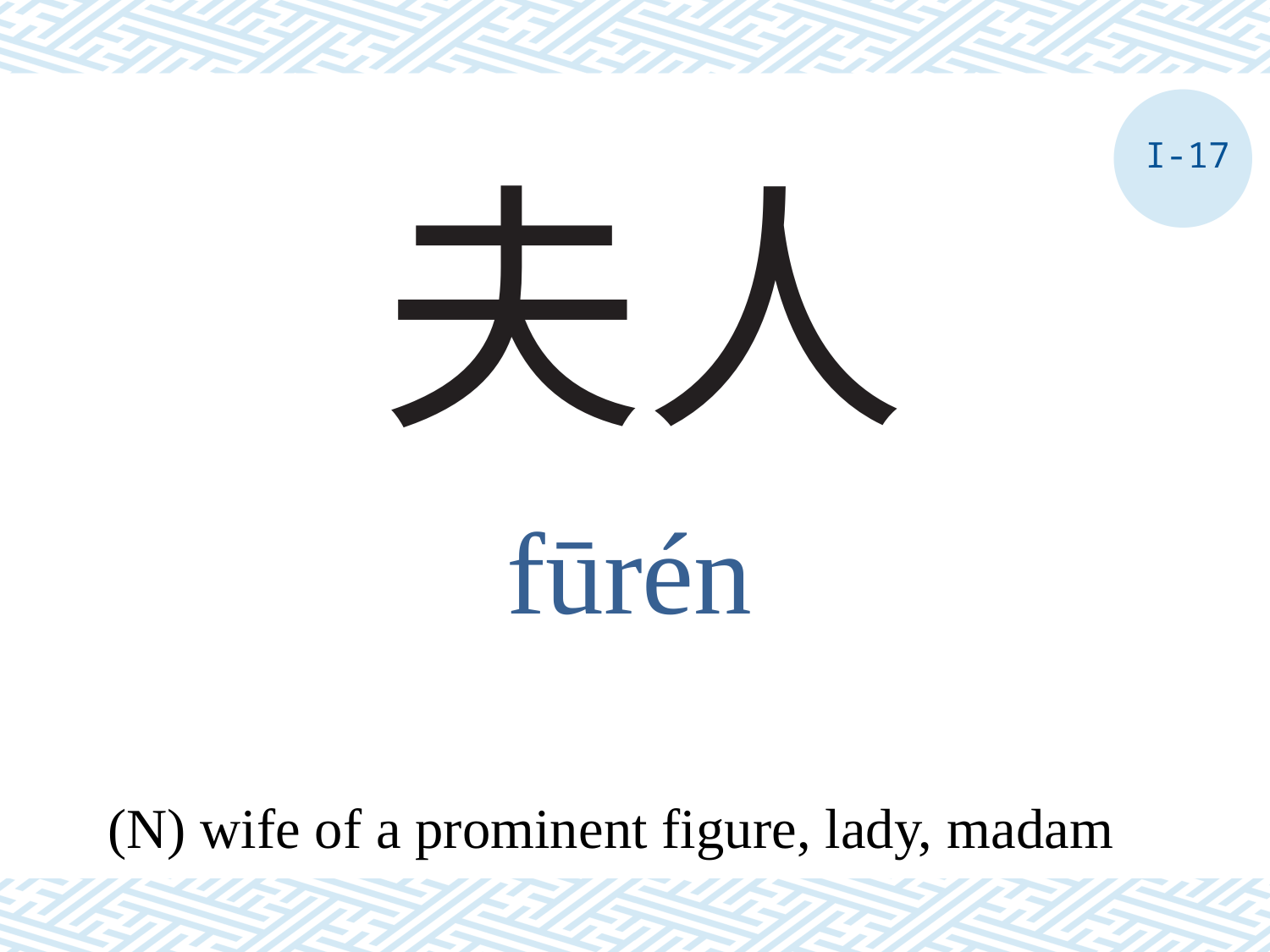

I-17

# 夫人
fūrén
(N) wife of a prominent figure, lady, madam